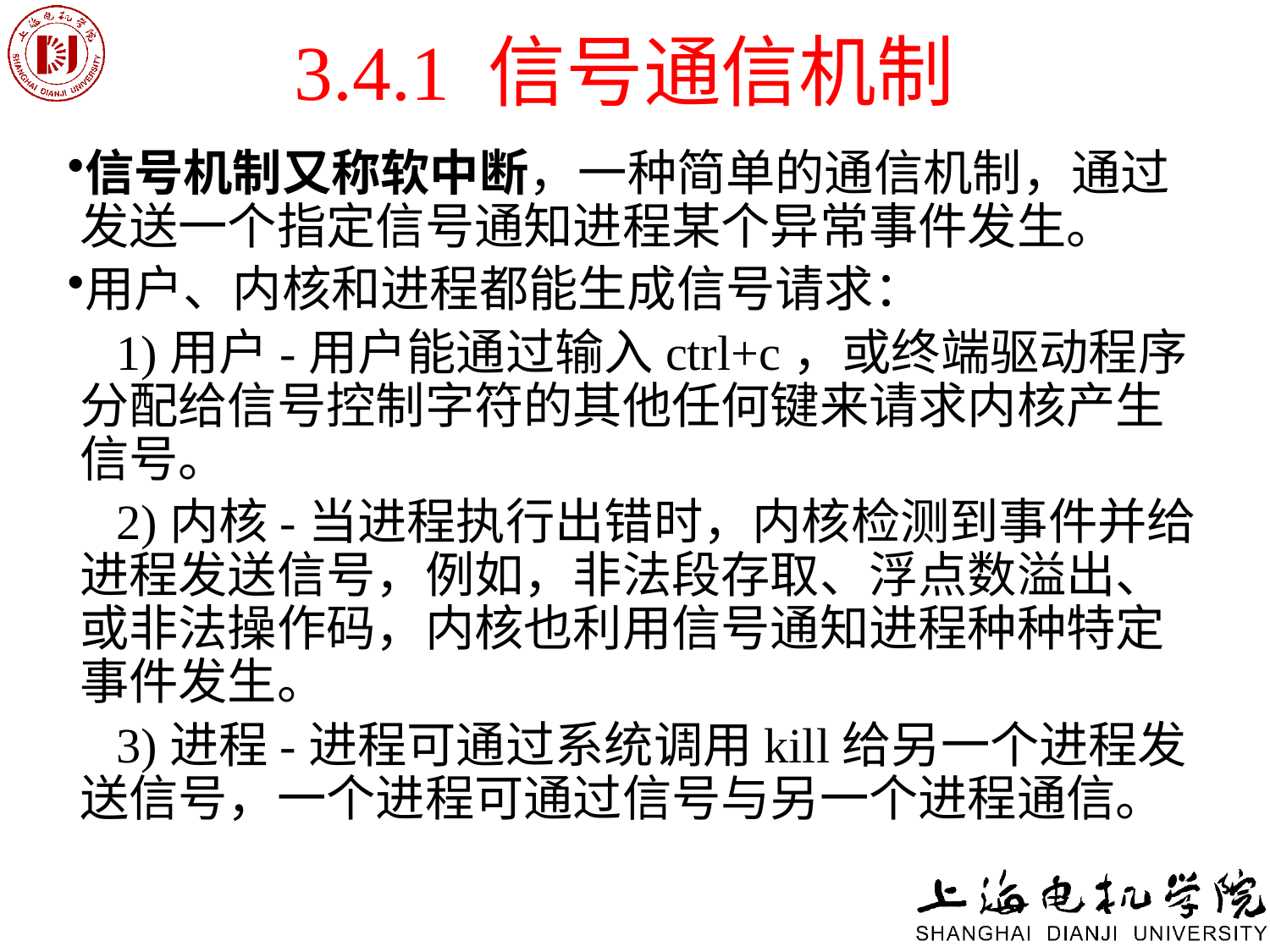

# 3.4.1 信号通信机制
信号机制又称软中断，一种简单的通信机制，通过发送一个指定信号通知进程某个异常事件发生。
用户、内核和进程都能生成信号请求：
    1)用户-用户能通过输入ctrl+c，或终端驱动程序分配给信号控制字符的其他任何键来请求内核产生信号。
    2)内核-当进程执行出错时，内核检测到事件并给进程发送信号，例如，非法段存取、浮点数溢出、或非法操作码，内核也利用信号通知进程种种特定事件发生。
    3)进程-进程可通过系统调用kill给另一个进程发送信号，一个进程可通过信号与另一个进程通信。